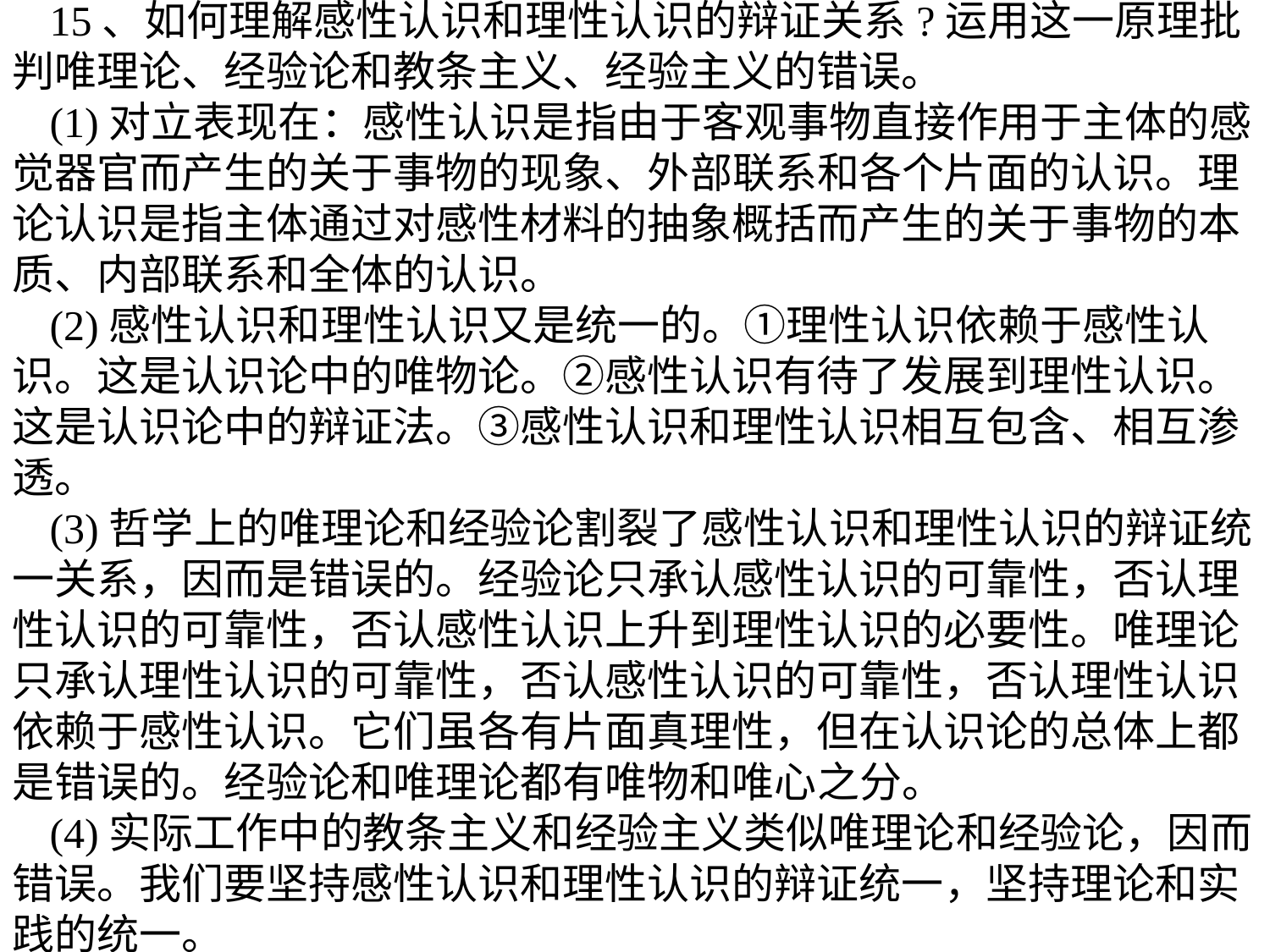

15、如何理解感性认识和理性认识的辩证关系?运用这一原理批判唯理论、经验论和教条主义、经验主义的错误。
(1)对立表现在：感性认识是指由于客观事物直接作用于主体的感觉器官而产生的关于事物的现象、外部联系和各个片面的认识。理论认识是指主体通过对感性材料的抽象概括而产生的关于事物的本质、内部联系和全体的认识。
(2)感性认识和理性认识又是统一的。①理性认识依赖于感性认识。这是认识论中的唯物论。②感性认识有待了发展到理性认识。这是认识论中的辩证法。③感性认识和理性认识相互包含、相互渗透。
(3)哲学上的唯理论和经验论割裂了感性认识和理性认识的辩证统一关系，因而是错误的。经验论只承认感性认识的可靠性，否认理性认识的可靠性，否认感性认识上升到理性认识的必要性。唯理论只承认理性认识的可靠性，否认感性认识的可靠性，否认理性认识依赖于感性认识。它们虽各有片面真理性，但在认识论的总体上都是错误的。经验论和唯理论都有唯物和唯心之分。
(4)实际工作中的教条主义和经验主义类似唯理论和经验论，因而错误。我们要坚持感性认识和理性认识的辩证统一，坚持理论和实践的统一。